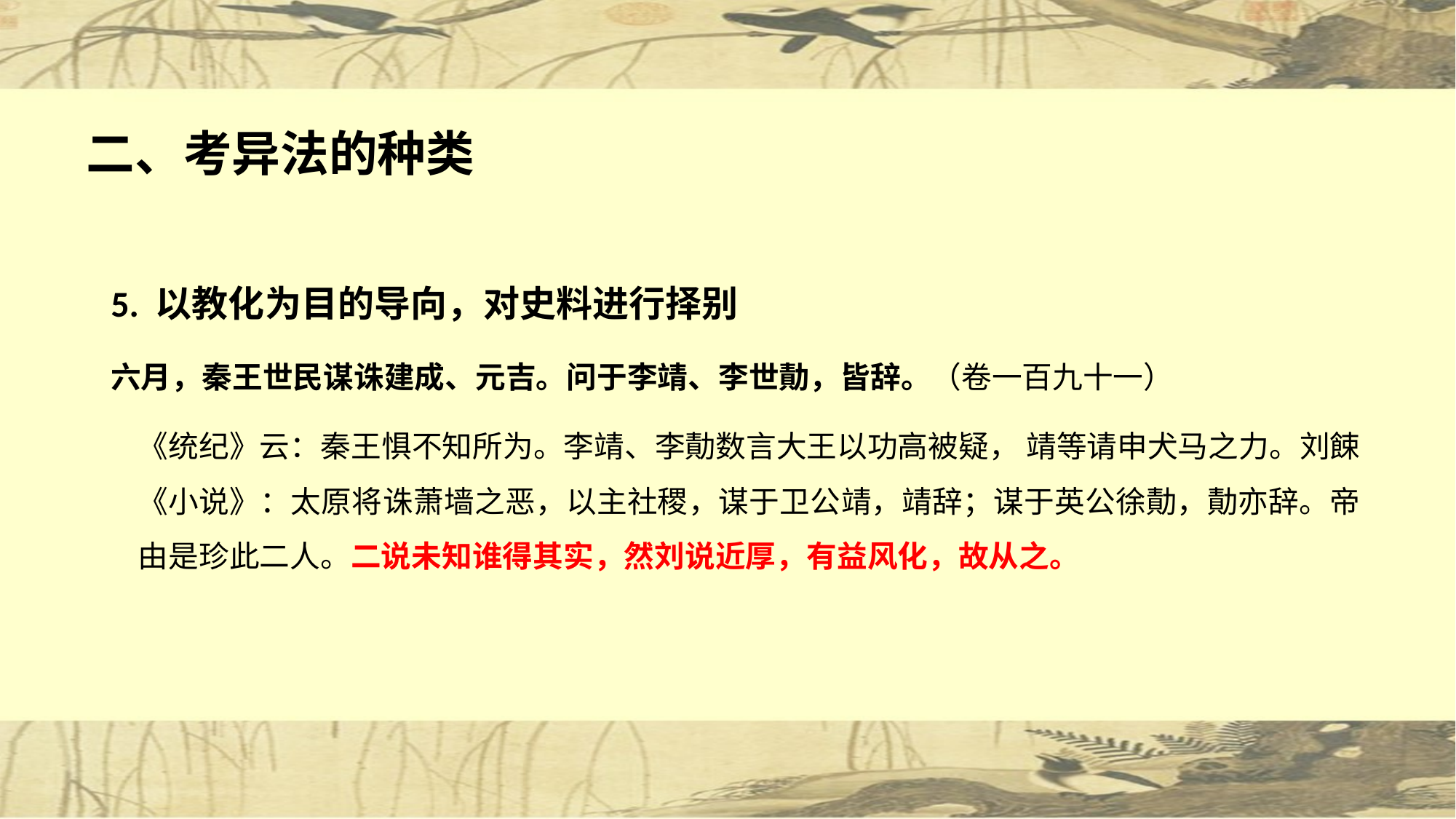

二、考异法的种类
5. 以教化为目的导向，对史料进行择别
六月，秦王世民谋诛建成、元吉。问于李靖、李世勣，皆辞。（卷一百九十一）
《统纪》云：秦王惧不知所为。李靖、李勣数言大王以功高被疑， 靖等请申犬马之力。刘餗《小说》：太原将诛萧墙之恶，以主社稷，谋于卫公靖，靖辞；谋于英公徐勣，勣亦辞。帝由是珍此二人。二说未知谁得其实，然刘说近厚，有益风化，故从之。